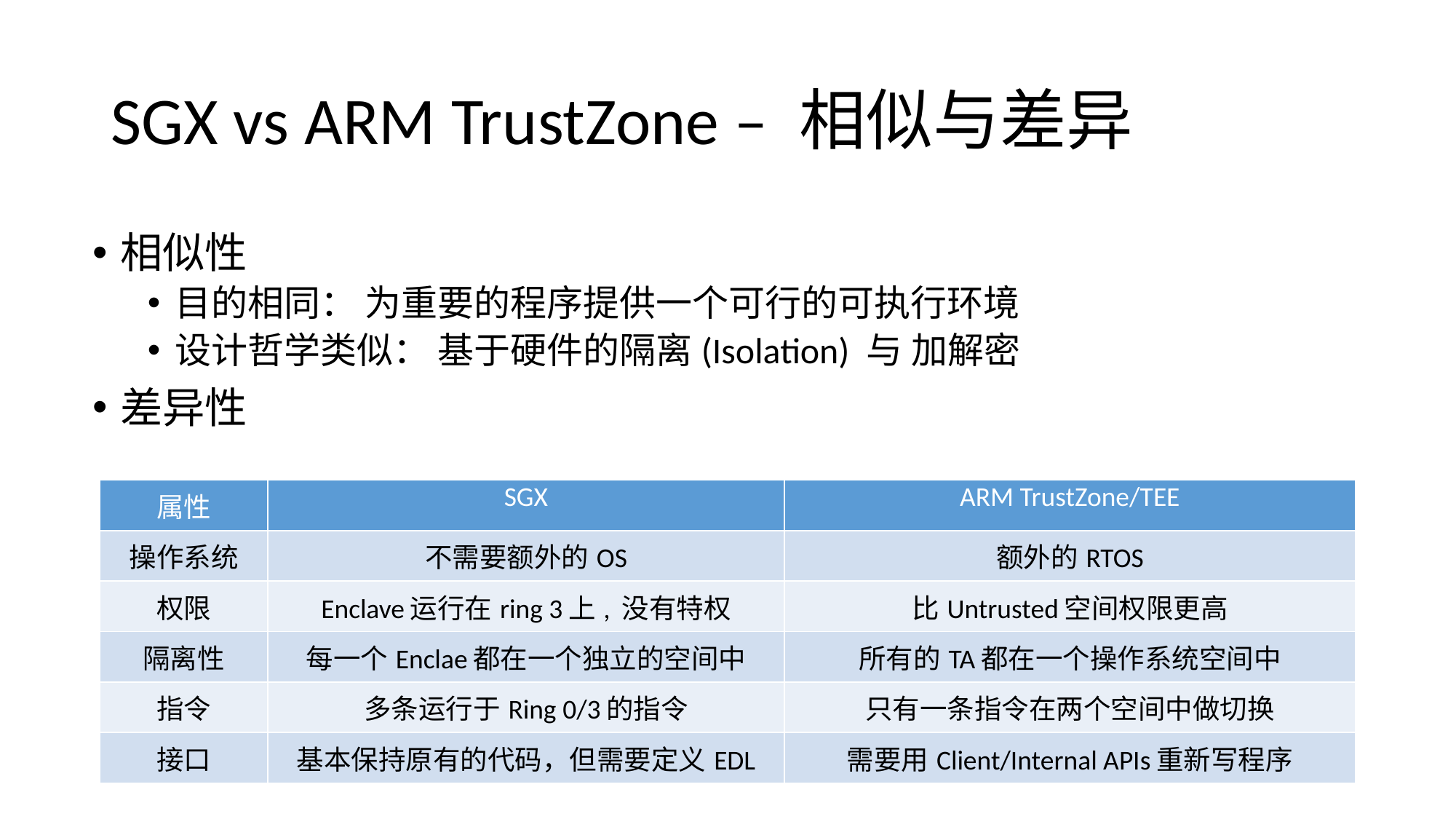

# SGX vs ARM TrustZone – 相似与差异
相似性
目的相同： 为重要的程序提供一个可行的可执行环境
设计哲学类似： 基于硬件的隔离(Isolation) 与 加解密
差异性

| 属性 | SGX | ARM TrustZone/TEE |
| --- | --- | --- |
| 操作系统 | 不需要额外的OS | 额外的RTOS |
| 权限 | Enclave运行在ring 3上, 没有特权 | 比Untrusted空间权限更高 |
| 隔离性 | 每一个Enclae都在一个独立的空间中 | 所有的TA都在一个操作系统空间中 |
| 指令 | 多条运行于Ring 0/3的指令 | 只有一条指令在两个空间中做切换 |
| 接口 | 基本保持原有的代码，但需要定义EDL | 需要用Client/Internal APIs重新写程序 |